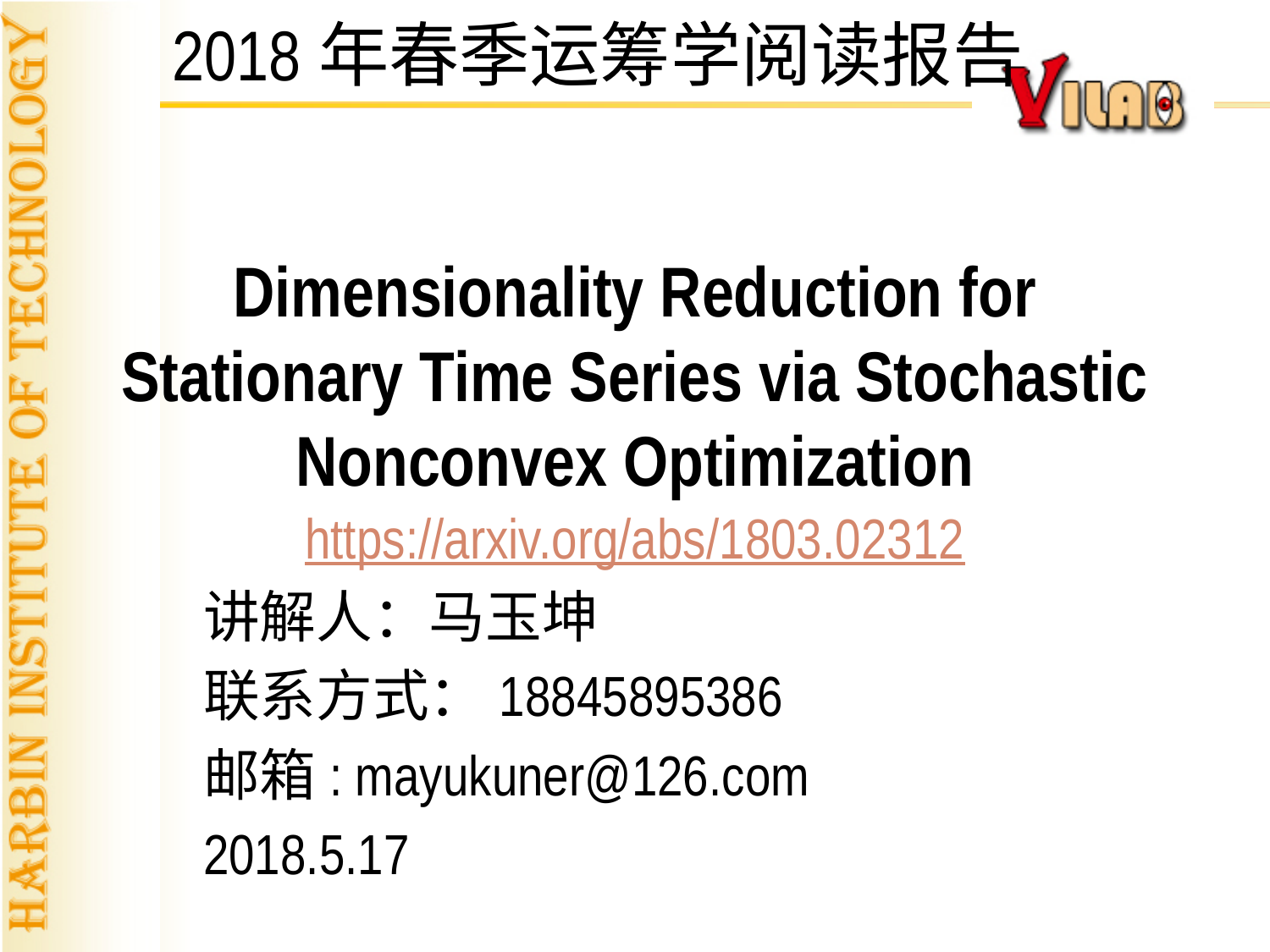

2018年春季运筹学阅读报告
# Dimensionality Reduction for Stationary Time Series via Stochastic Nonconvex Optimization
https://arxiv.org/abs/1803.02312
讲解人：马玉坤
联系方式：18845895386
邮箱: mayukuner@126.com
2018.5.17